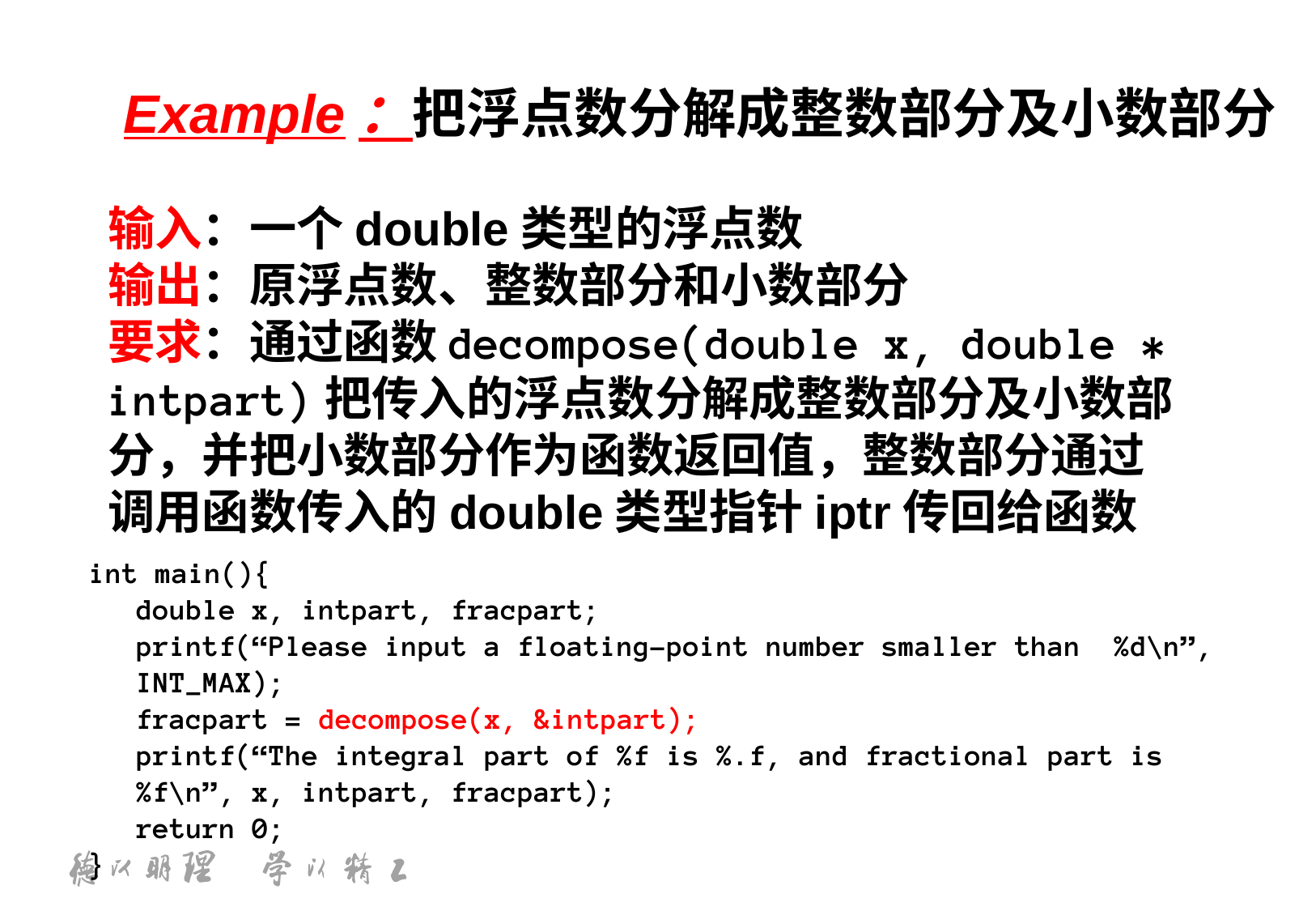

Example：把浮点数分解成整数部分及小数部分
输入：一个double类型的浮点数
输出：原浮点数、整数部分和小数部分
要求：通过函数decompose(double x, double * intpart)把传入的浮点数分解成整数部分及小数部分，并把小数部分作为函数返回值，整数部分通过调用函数传入的double类型指针iptr传回给函数
int main(){
double x, intpart, fracpart;
printf(“Please input a floating-point number smaller than  %d\n”, INT_MAX);
fracpart = decompose(x, &intpart);
printf(“The integral part of %f is %.f, and fractional part is %f\n”, x, intpart, fracpart);
return 0;
}
52